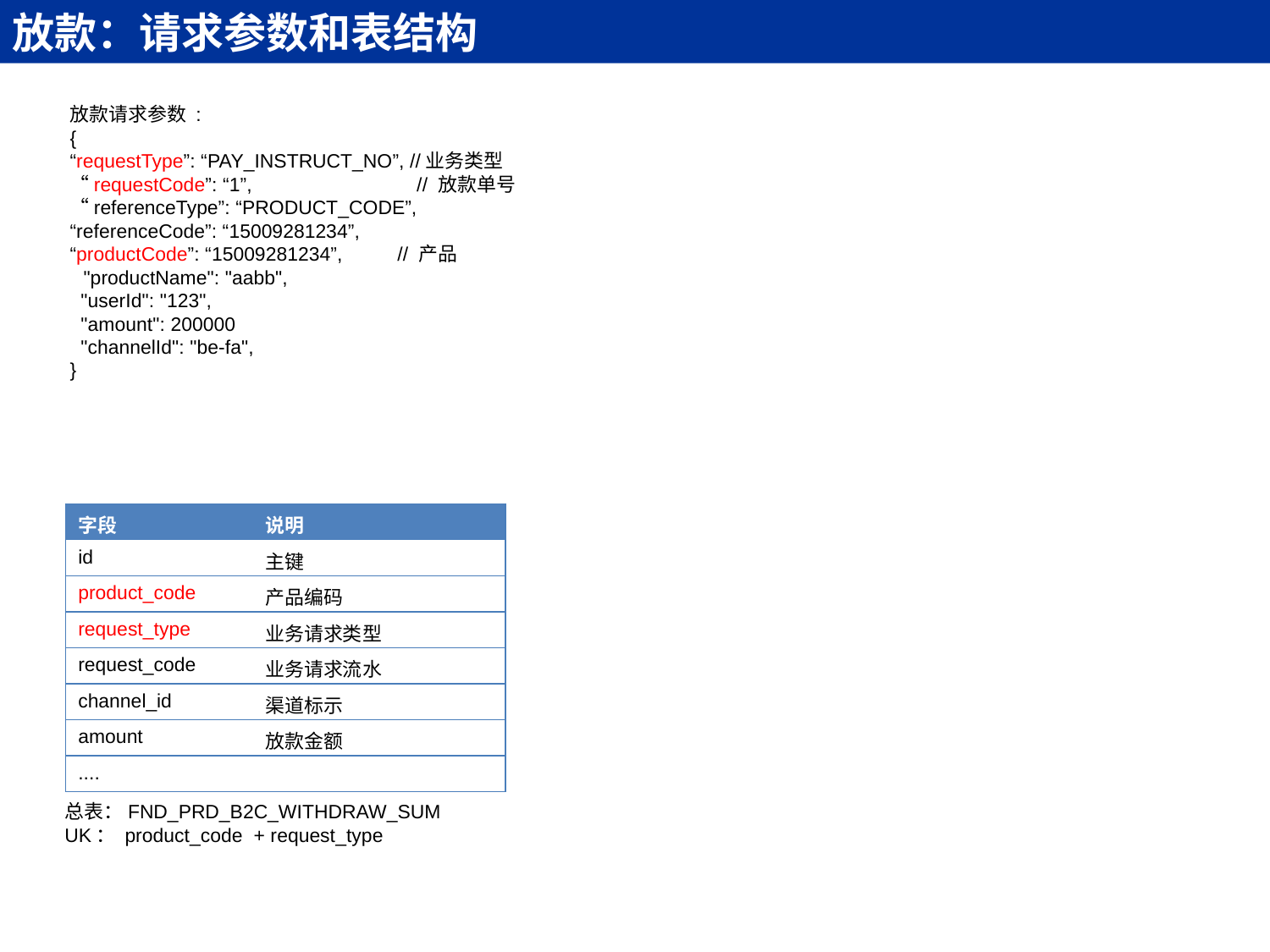

放款：请求参数和表结构
放款请求参数 :
{
“requestType”: “PAY_INSTRUCT_NO”, //业务类型
“requestCode”: “1”,                              // 放款单号
“referenceType”: “PRODUCT_CODE”,
“referenceCode”: “15009281234”,
“productCode”: “15009281234”,          // 产品
  "productName": "aabb",
  "userId": "123",
  "amount": 200000
  "channelId": "be-fa",
}
| 字段 | 说明 |
| --- | --- |
| id | 主键 |
| product\_code | 产品编码 |
| request\_type | 业务请求类型 |
| request\_code | 业务请求流水 |
| channel\_id | 渠道标示 |
| amount | 放款金额 |
| .... |  |
总表：FND_PRD_B2C_WITHDRAW_SUM
UK： product_code  + request_type